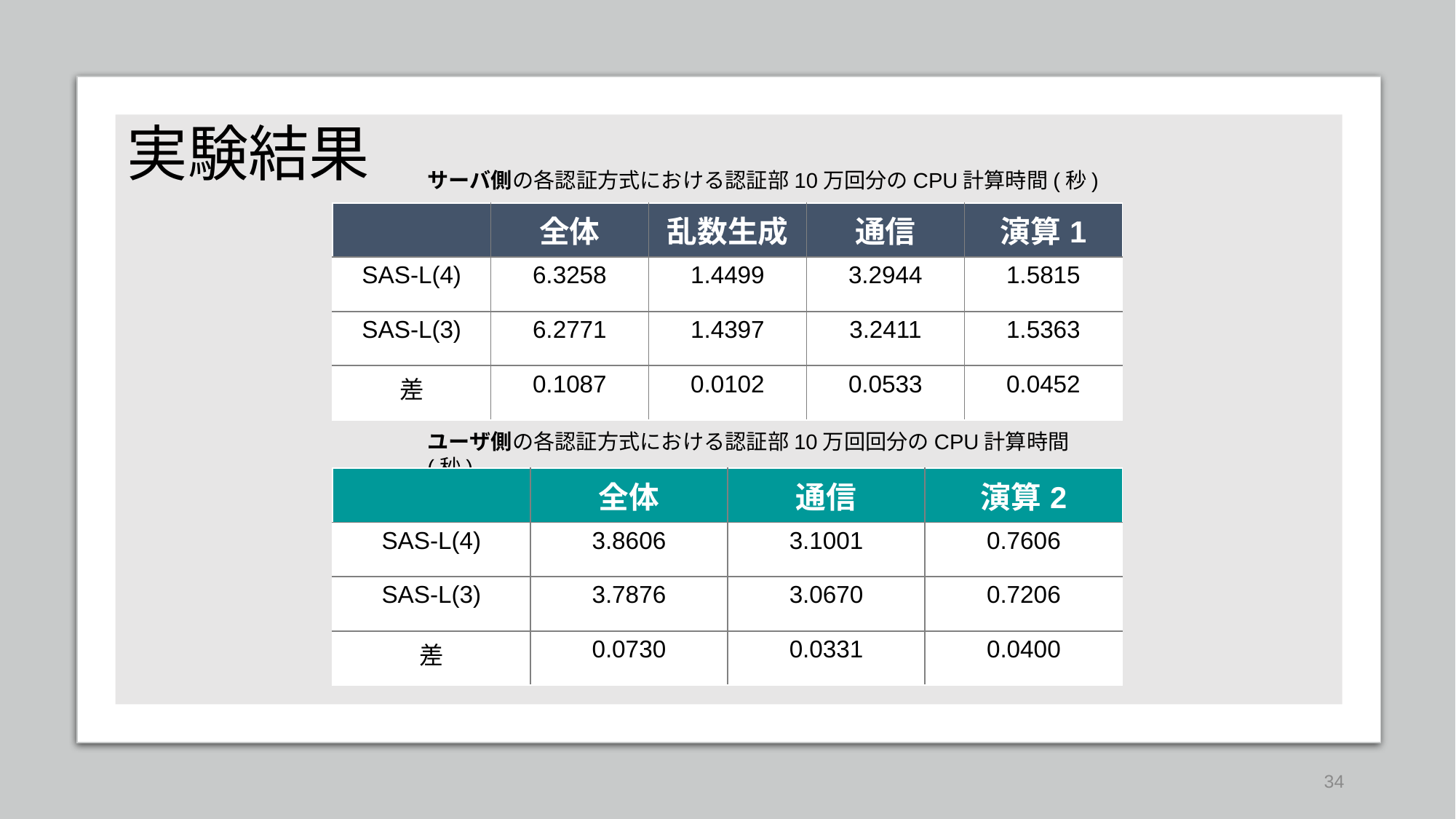

# 実験結果

サーバ側の各認証方式における認証部10万回分のCPU計算時間(秒)
|  | 全体 | 乱数生成 | 通信 | 演算1 |
| --- | --- | --- | --- | --- |
| SAS-L(4) | 6.3258 | 1.4499 | 3.2944 | 1.5815 |
| SAS-L(3) | 6.2771 | 1.4397 | 3.2411 | 1.5363 |
| 差 | 0.1087 | 0.0102 | 0.0533 | 0.0452 |
ユーザ側の各認証方式における認証部10万回回分のCPU計算時間(秒)
|  | 全体 | 通信 | 演算2 |
| --- | --- | --- | --- |
| SAS-L(4) | 3.8606 | 3.1001 | 0.7606 |
| SAS-L(3) | 3.7876 | 3.0670 | 0.7206 |
| 差 | 0.0730 | 0.0331 | 0.0400 |
34